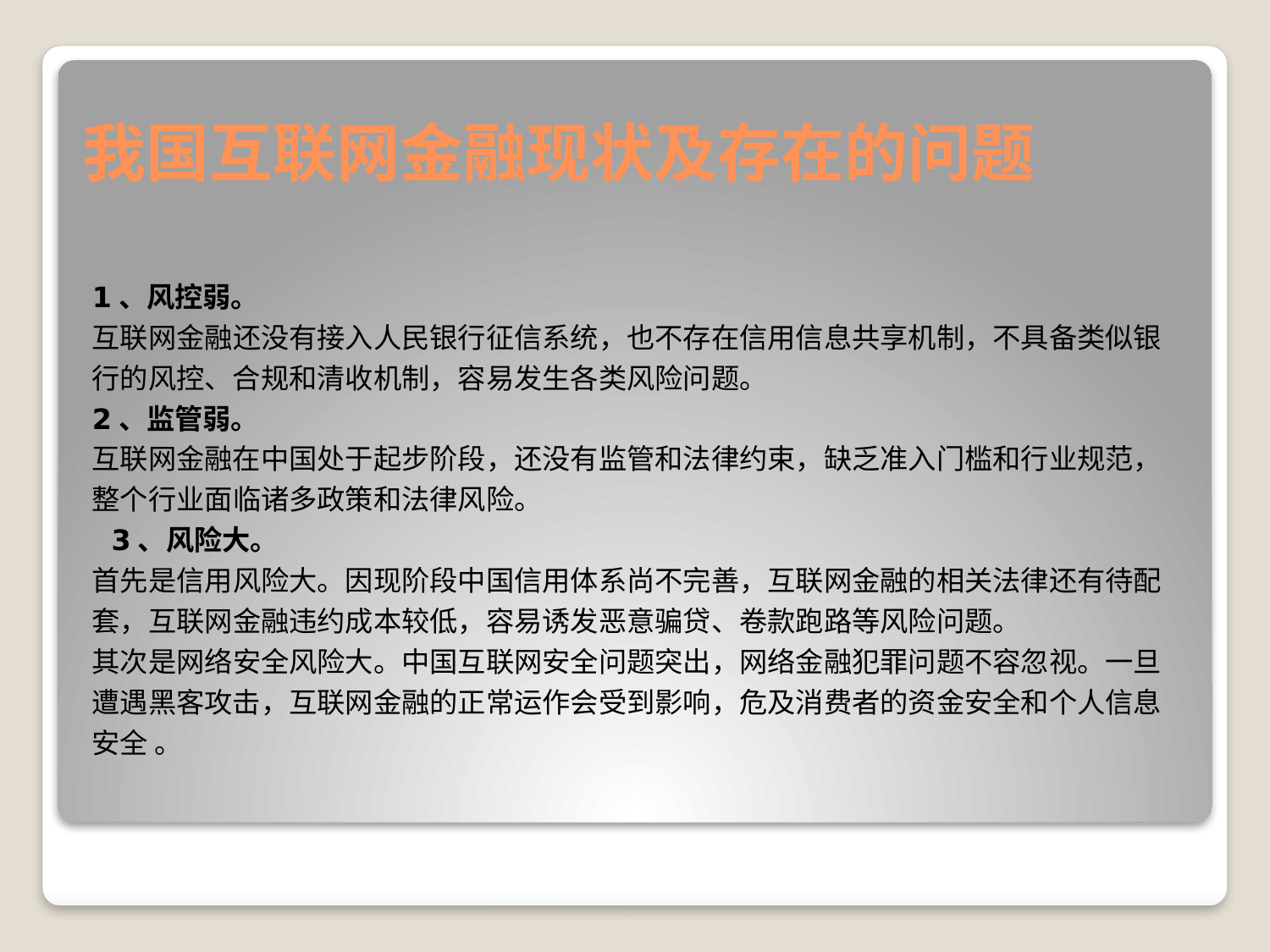

# 我国互联网金融现状及存在的问题
1、风控弱。
互联网金融还没有接入人民银行征信系统，也不存在信用信息共享机制，不具备类似银行的风控、合规和清收机制，容易发生各类风险问题。
2、监管弱。
互联网金融在中国处于起步阶段，还没有监管和法律约束，缺乏准入门槛和行业规范，整个行业面临诸多政策和法律风险。
  3、风险大。
首先是信用风险大。因现阶段中国信用体系尚不完善，互联网金融的相关法律还有待配套，互联网金融违约成本较低，容易诱发恶意骗贷、卷款跑路等风险问题。
其次是网络安全风险大。中国互联网安全问题突出，网络金融犯罪问题不容忽视。一旦遭遇黑客攻击，互联网金融的正常运作会受到影响，危及消费者的资金安全和个人信息安全 。